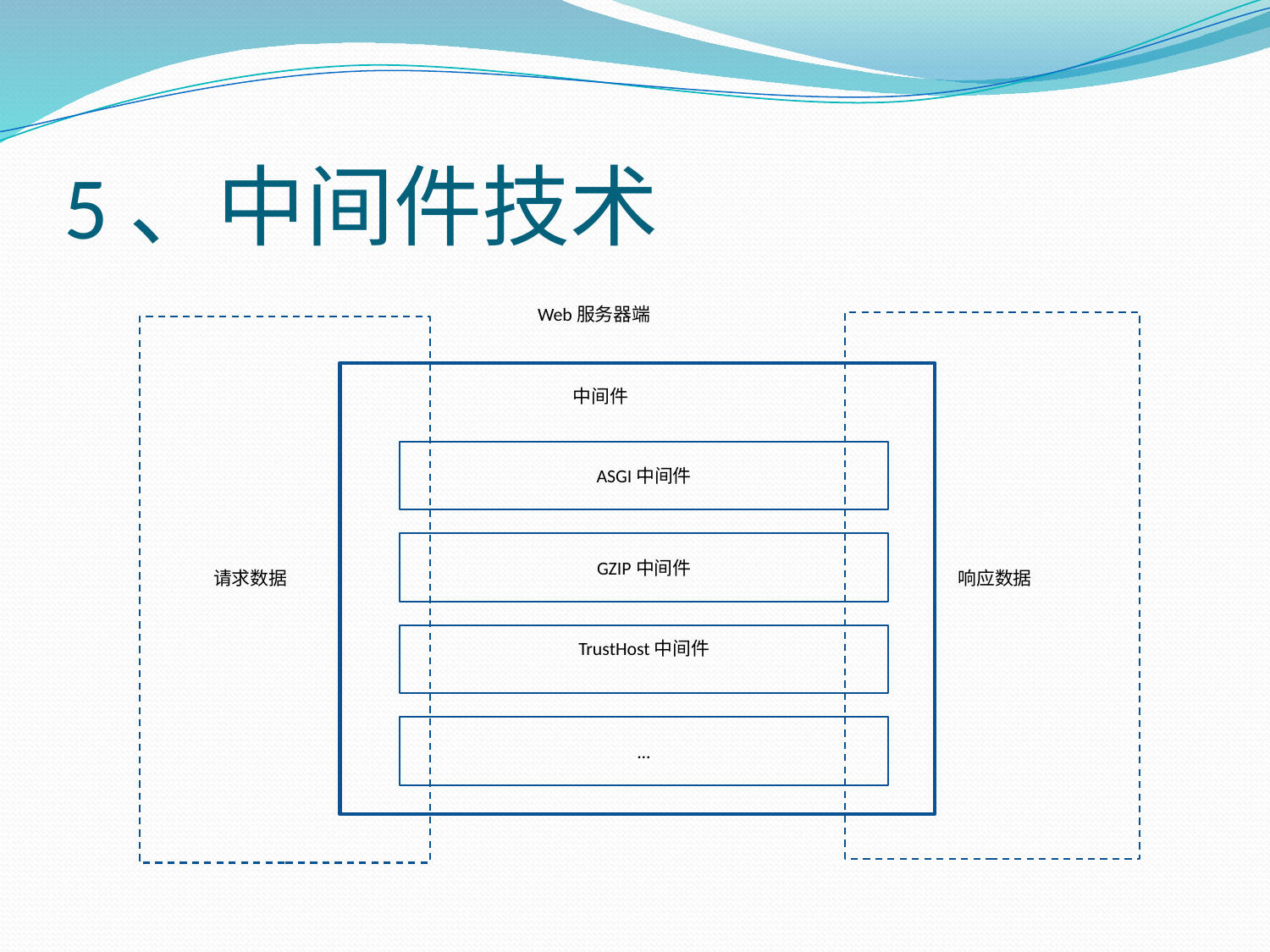

# 5、中间件技术

Web服务器端

中间件
ASGI中间件
GZIP中间件
请求数据
响应数据
TrustHost中间件

...